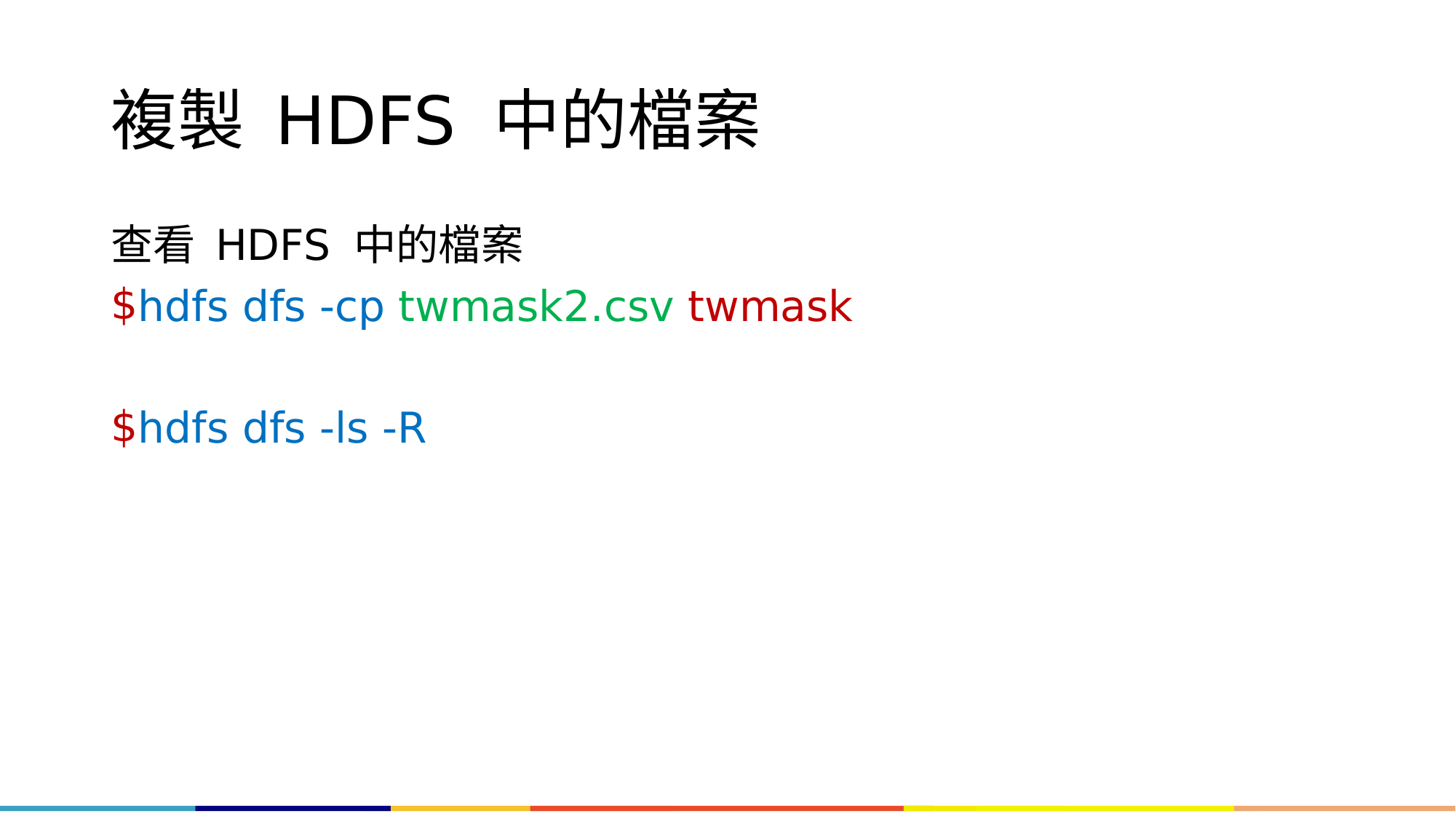

# 複製 HDFS 中的檔案
查看 HDFS 中的檔案
hdfs dfs -cp twmask2.csv twmask

hdfs dfs -ls -R